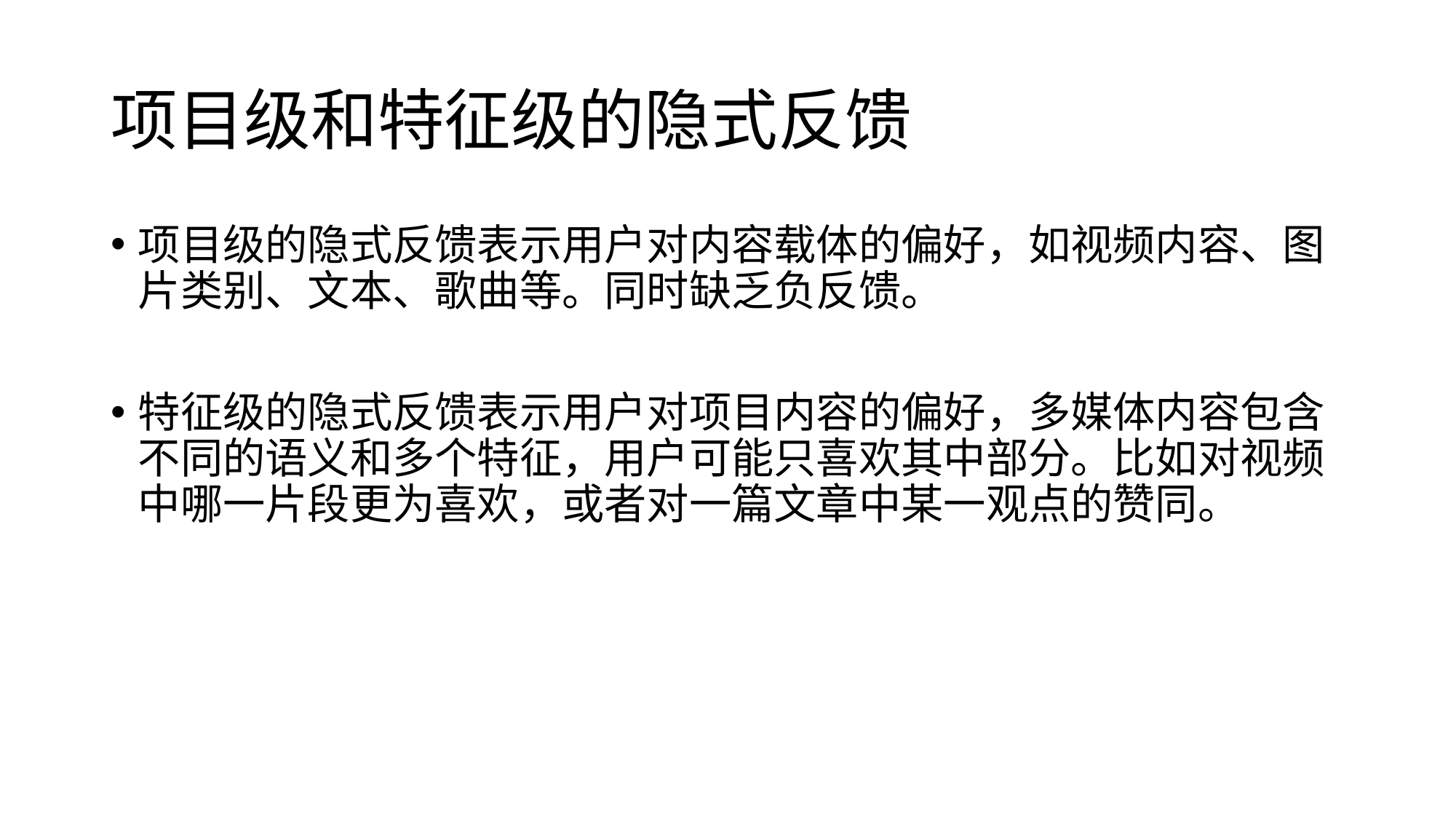

# 项目级和特征级的隐式反馈
项目级的隐式反馈表示用户对内容载体的偏好，如视频内容、图片类别、文本、歌曲等。同时缺乏负反馈。

特征级的隐式反馈表示用户对项目内容的偏好，多媒体内容包含不同的语义和多个特征，用户可能只喜欢其中部分。比如对视频中哪一片段更为喜欢，或者对一篇文章中某一观点的赞同。